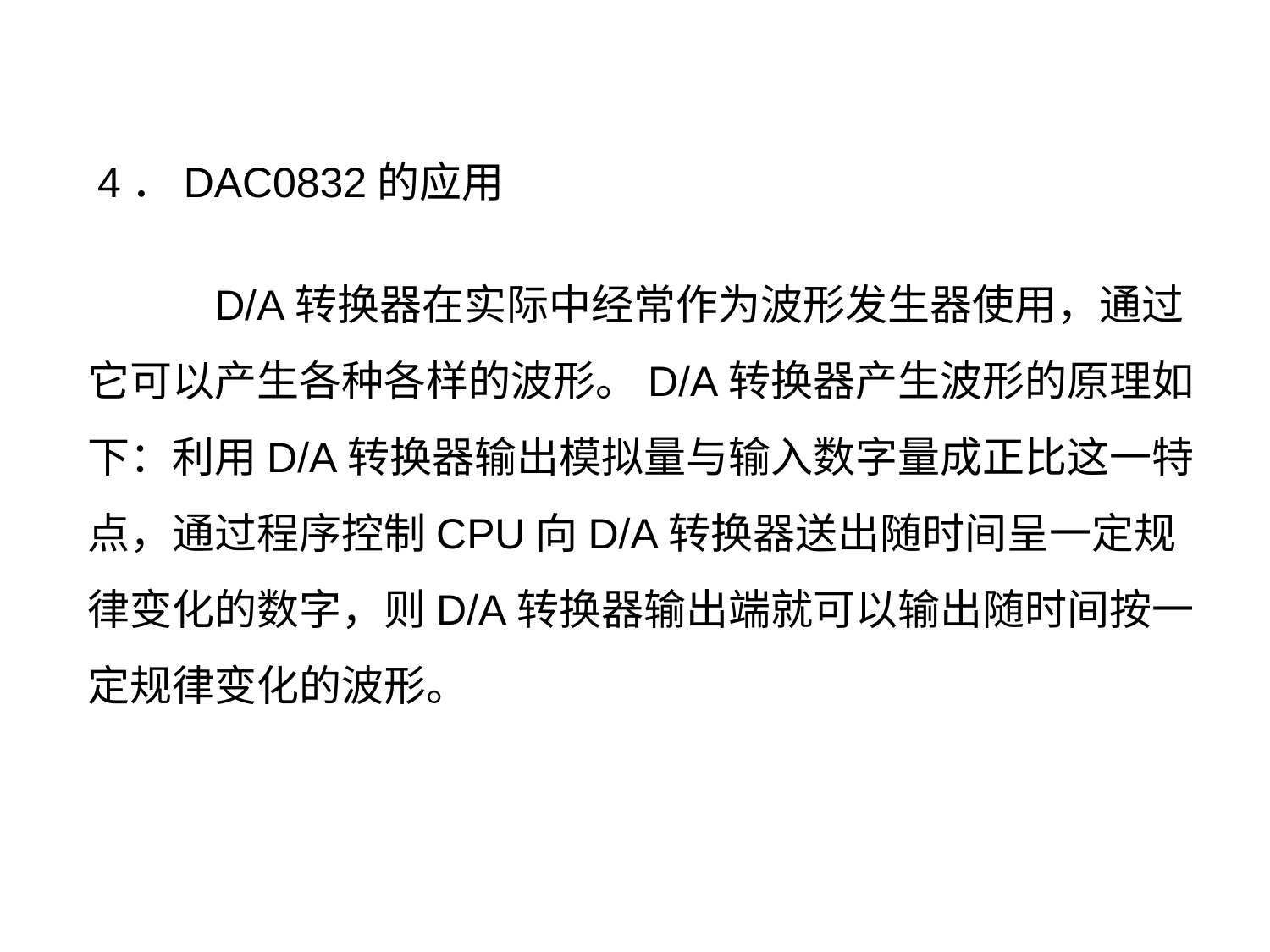

4．DAC0832的应用
	D/A转换器在实际中经常作为波形发生器使用，通过它可以产生各种各样的波形。D/A转换器产生波形的原理如下：利用D/A转换器输出模拟量与输入数字量成正比这一特点，通过程序控制CPU向D/A转换器送出随时间呈一定规律变化的数字，则D/A转换器输出端就可以输出随时间按一定规律变化的波形。